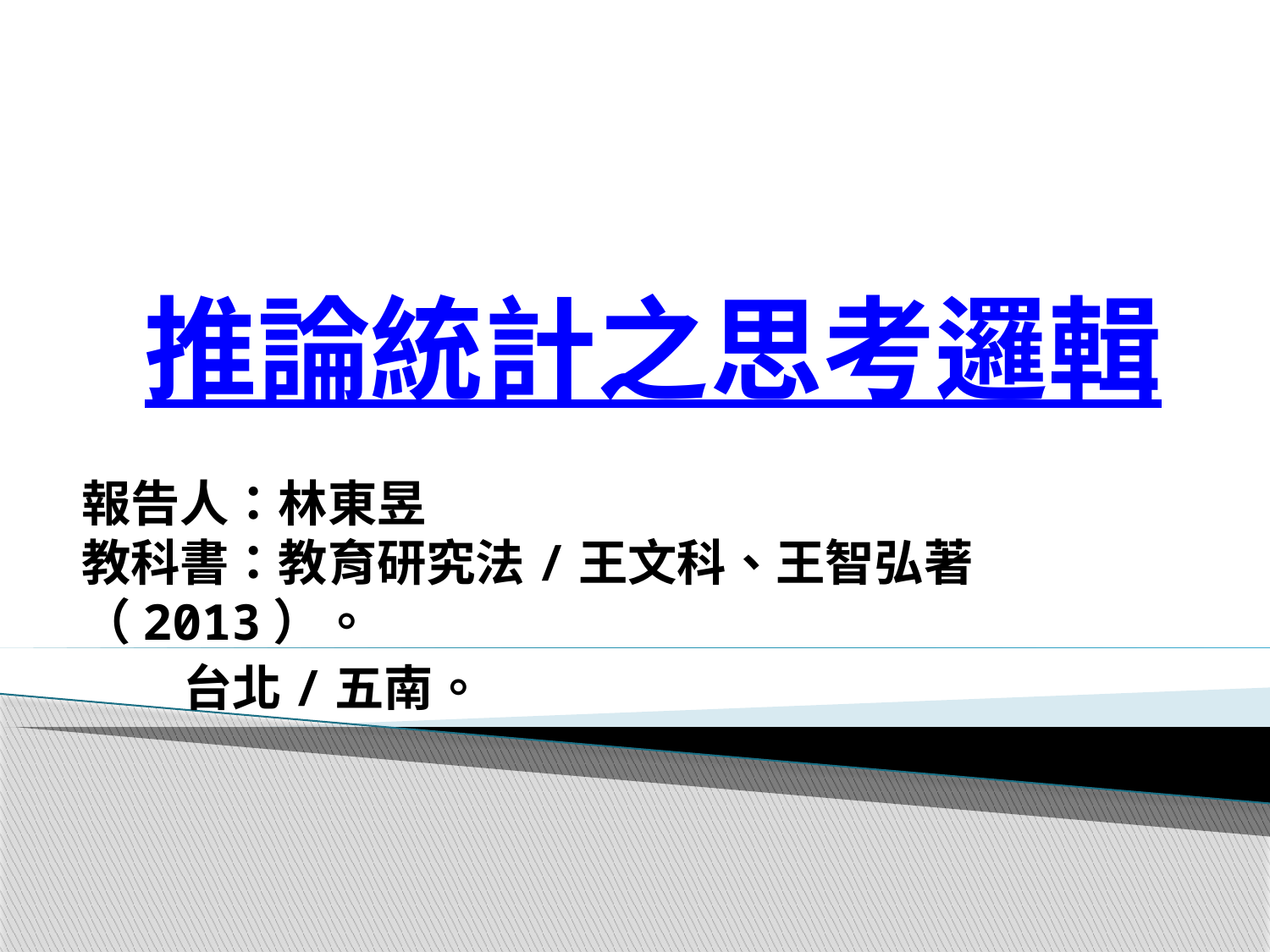

# 推論統計之思考邏輯
報告人：林東昱
教科書：教育研究法/王文科、王智弘著（2013）。
        台北/五南。